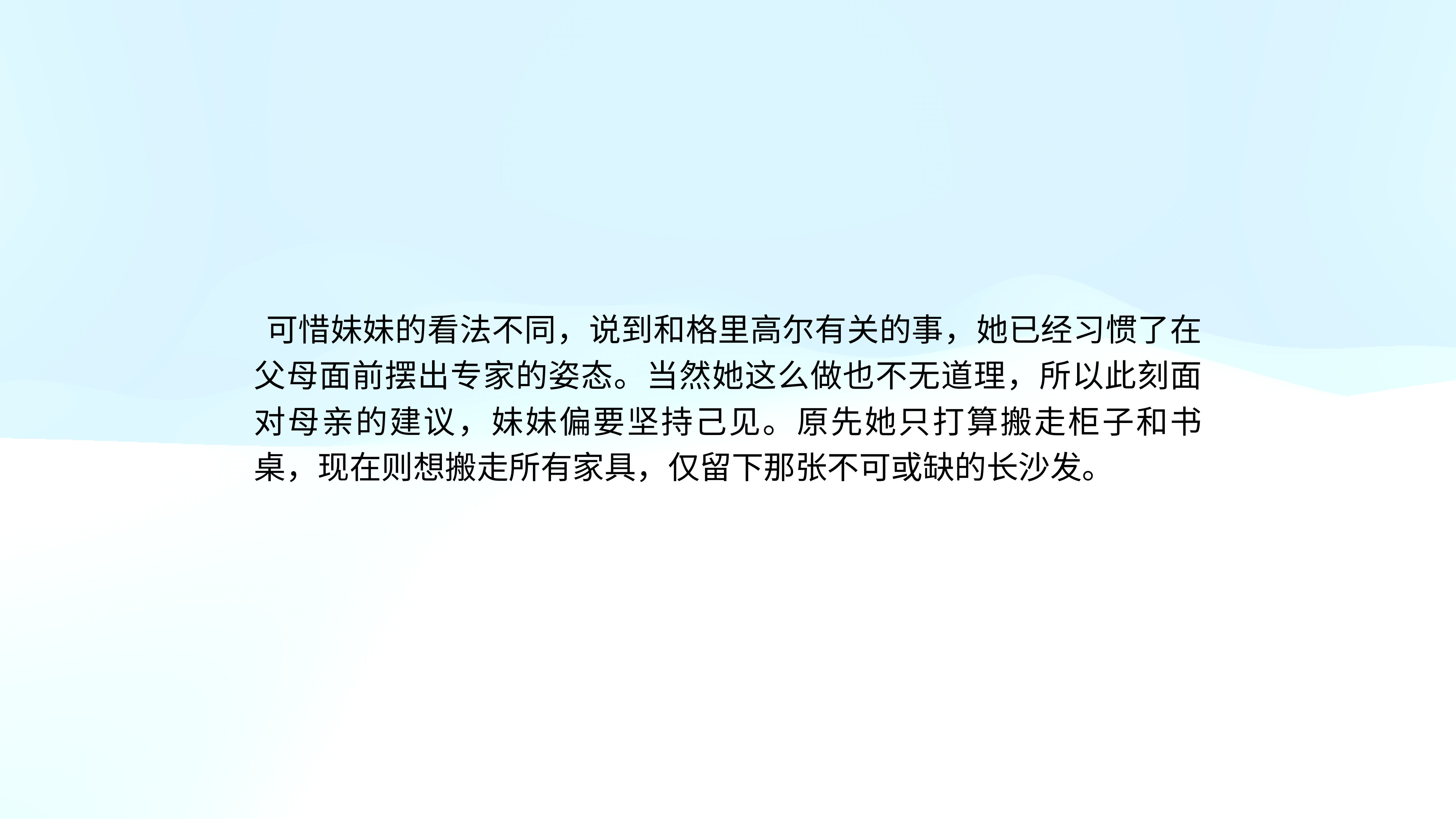

可惜妹妹的看法不同，说到和格里高尔有关的事，她已经习惯了在父母面前摆出专家的姿态。当然她这么做也不无道理，所以此刻面对母亲的建议，妹妹偏要坚持己见。原先她只打算搬走柜子和书桌，现在则想搬走所有家具，仅留下那张不可或缺的长沙发。